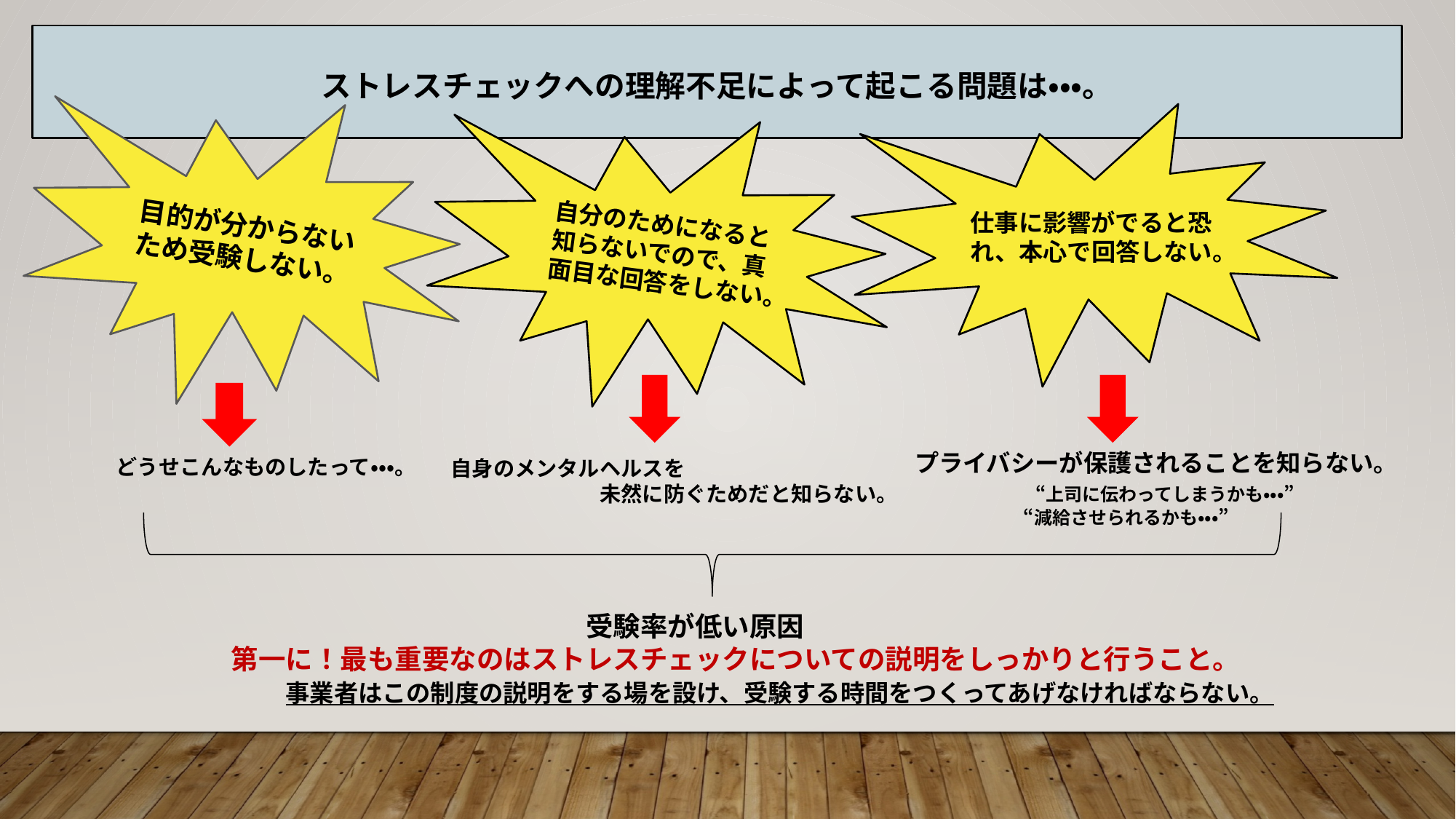

ストレスチェックへの理解不足によって起こる問題は・・・。

目的が分からないため受験しない。
仕事に影響がでると恐れ、本心で回答しない。
自分のためになると知らないでので、真面目な回答をしない。

プライバシーが保護されることを知らない。
　　　　　“上司に伝わってしまうかも・・・”
　　　　　　“減給させられるかも・・・”
どうせこんなものしたって・・・。
自身のメンタルヘルスを
　　　　　　　未然に防ぐためだと知らない。
　　　　　　　　　　　　　受験率が低い原因
第一に！最も重要なのはストレスチェックについての説明をしっかりと行うこと。
　　事業者はこの制度の説明をする場を設け、受験する時間をつくってあげなければならない。